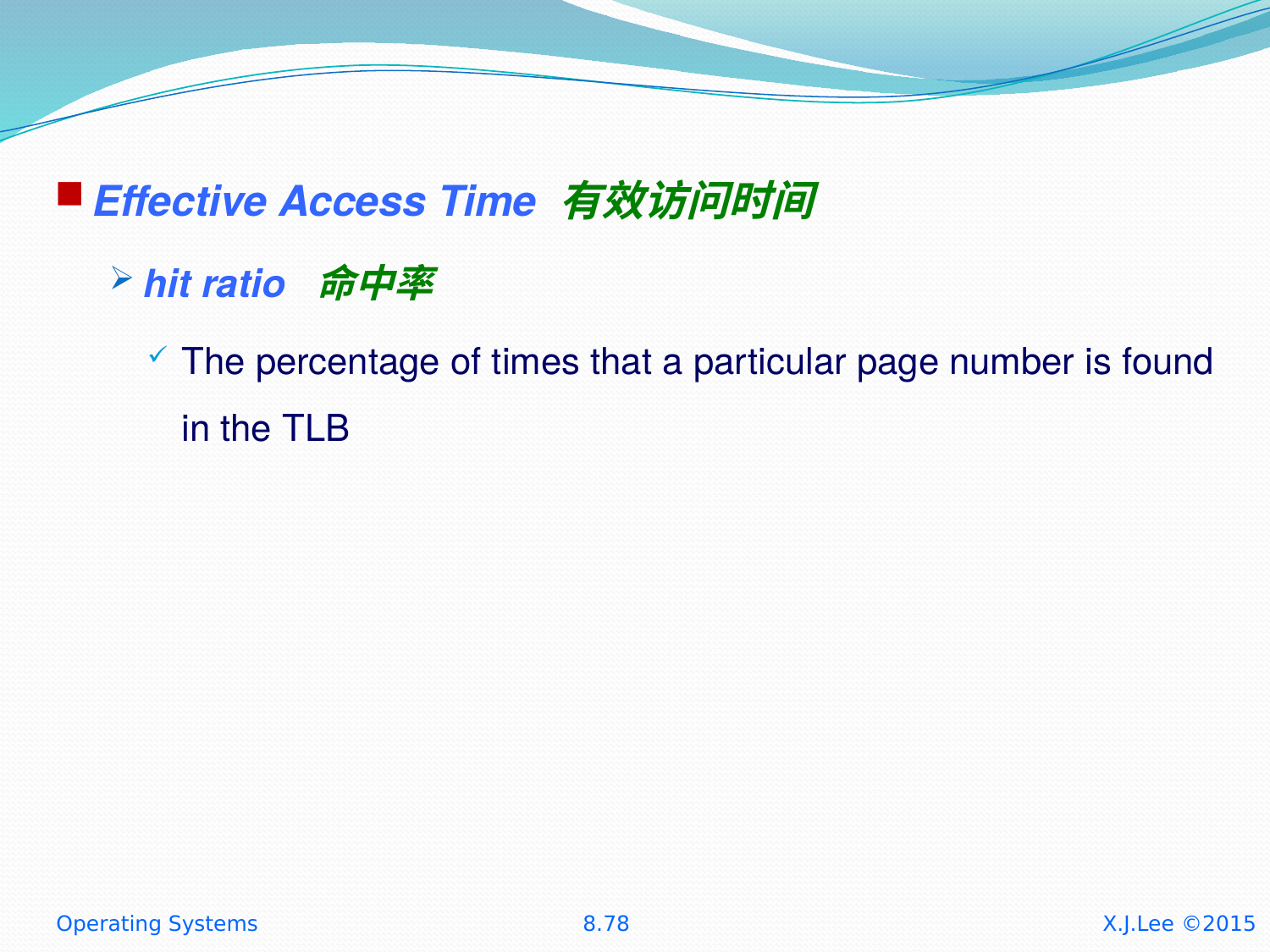

Effective Access Time 有效访问时间
hit ratio  命中率
The percentage of times that a particular page number is found in the TLB
Operating Systems
8.78
X.J.Lee ©2015